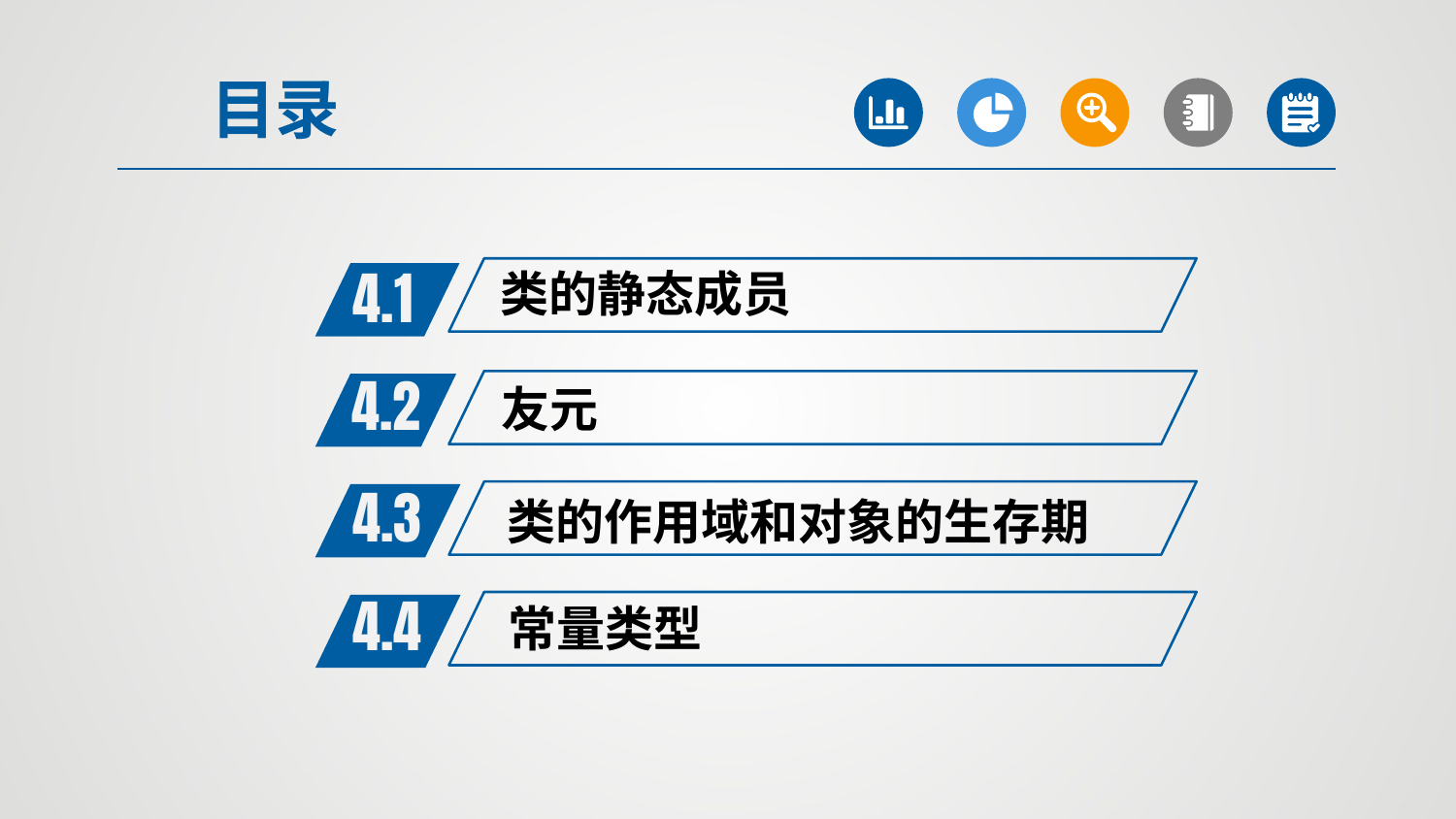

目录

  类的静态成员

4.1

4.2

  友元
4.3

  类的作用域和对象的生存期
4.4

  常量类型